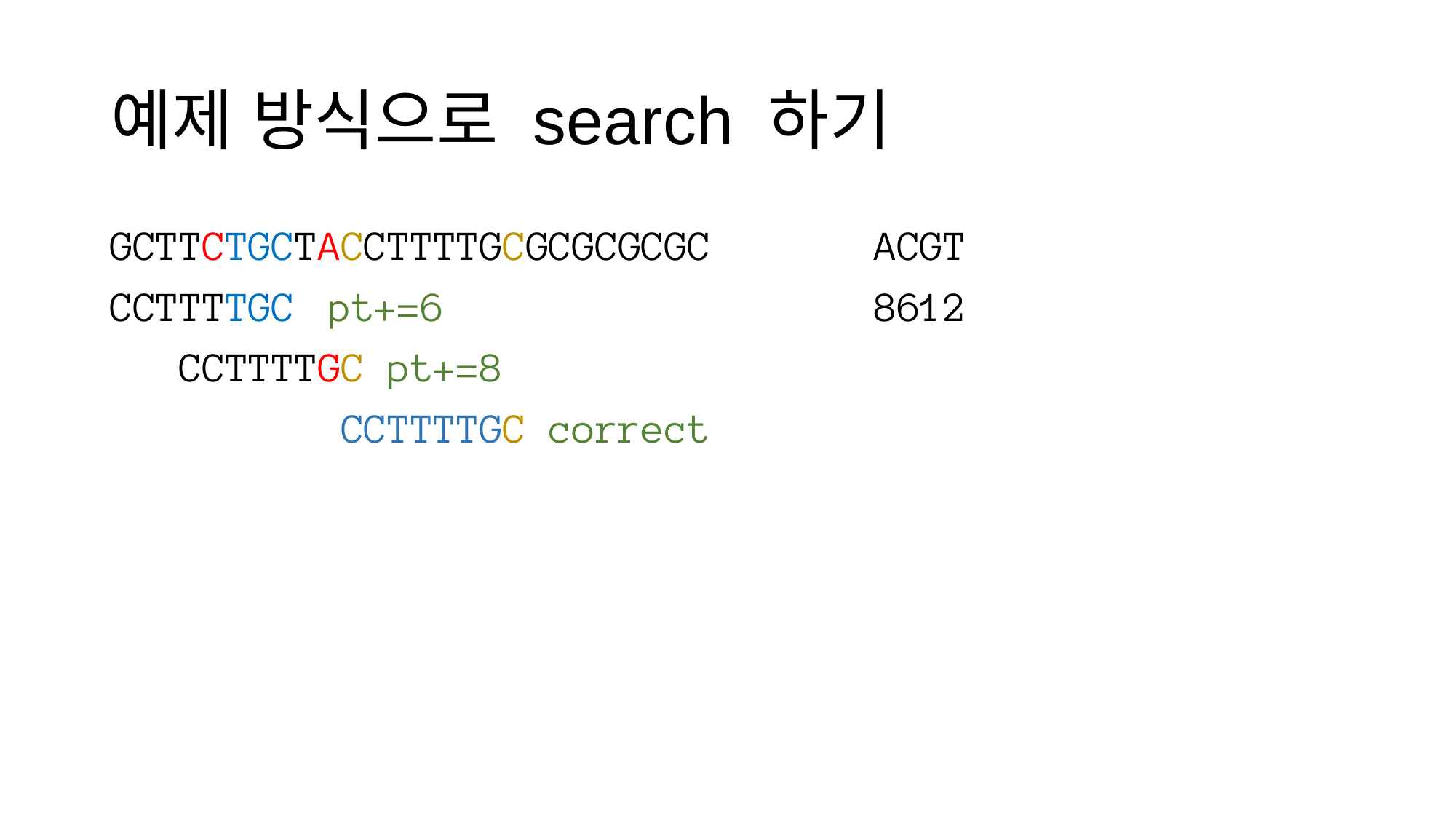

# 예제 방식으로 search 하기
GCTTCTGCTACCTTTTGCGCGCGCGC		ACGT
CCTTTTGC	pt+=6				8612
   CCTTTTGC pt+=8
          CCTTTTGC correct